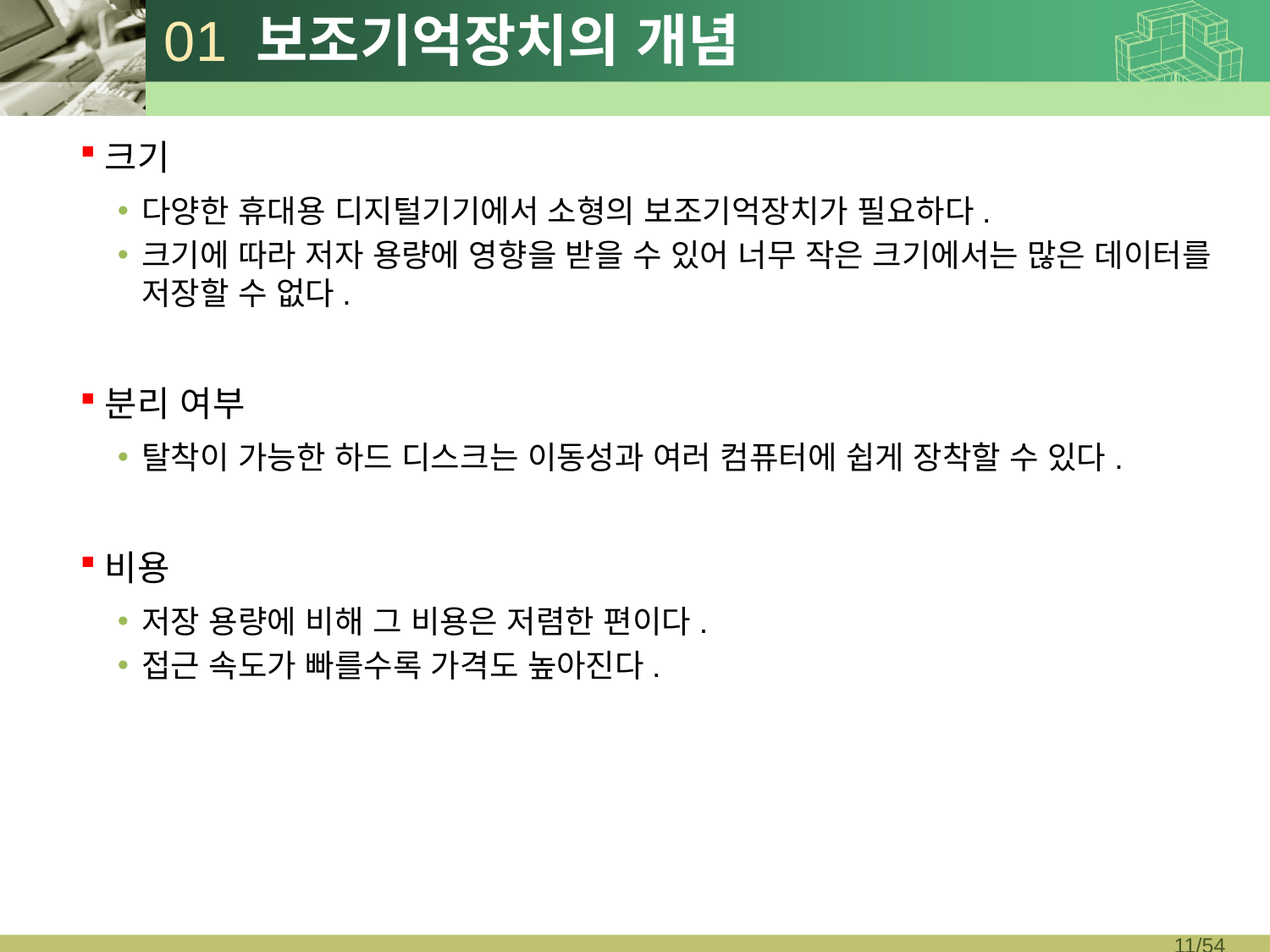

# 01 보조기억장치의 개념
크기
다양한 휴대용 디지털기기에서 소형의 보조기억장치가 필요하다.
크기에 따라 저자 용량에 영향을 받을 수 있어 너무 작은 크기에서는 많은 데이터를 저장할 수 없다.

분리 여부
탈착이 가능한 하드 디스크는 이동성과 여러 컴퓨터에 쉽게 장착할 수 있다.

비용
저장 용량에 비해 그 비용은 저렴한 편이다.
접근 속도가 빠를수록 가격도 높아진다.